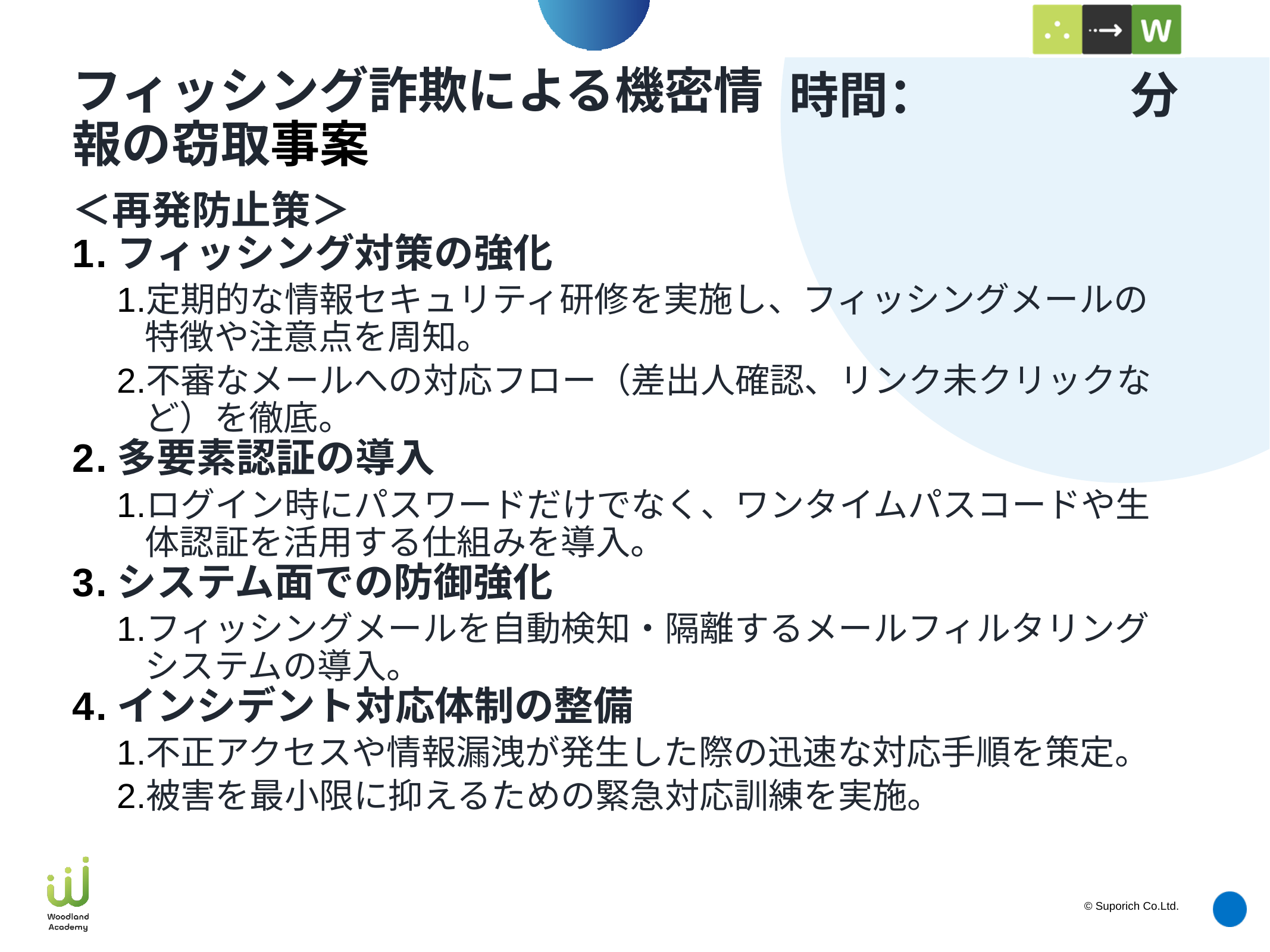

# フィッシング詐欺による機密情報の窃取事案
＜再発防止策＞
フィッシング対策の強化
定期的な情報セキュリティ研修を実施し、フィッシングメールの特徴や注意点を周知。
不審なメールへの対応フロー（差出人確認、リンク未クリックなど）を徹底。
多要素認証の導入
ログイン時にパスワードだけでなく、ワンタイムパスコードや生体認証を活用する仕組みを導入。
システム面での防御強化
フィッシングメールを自動検知・隔離するメールフィルタリングシステムの導入。
インシデント対応体制の整備
不正アクセスや情報漏洩が発生した際の迅速な対応手順を策定。
被害を最小限に抑えるための緊急対応訓練を実施。